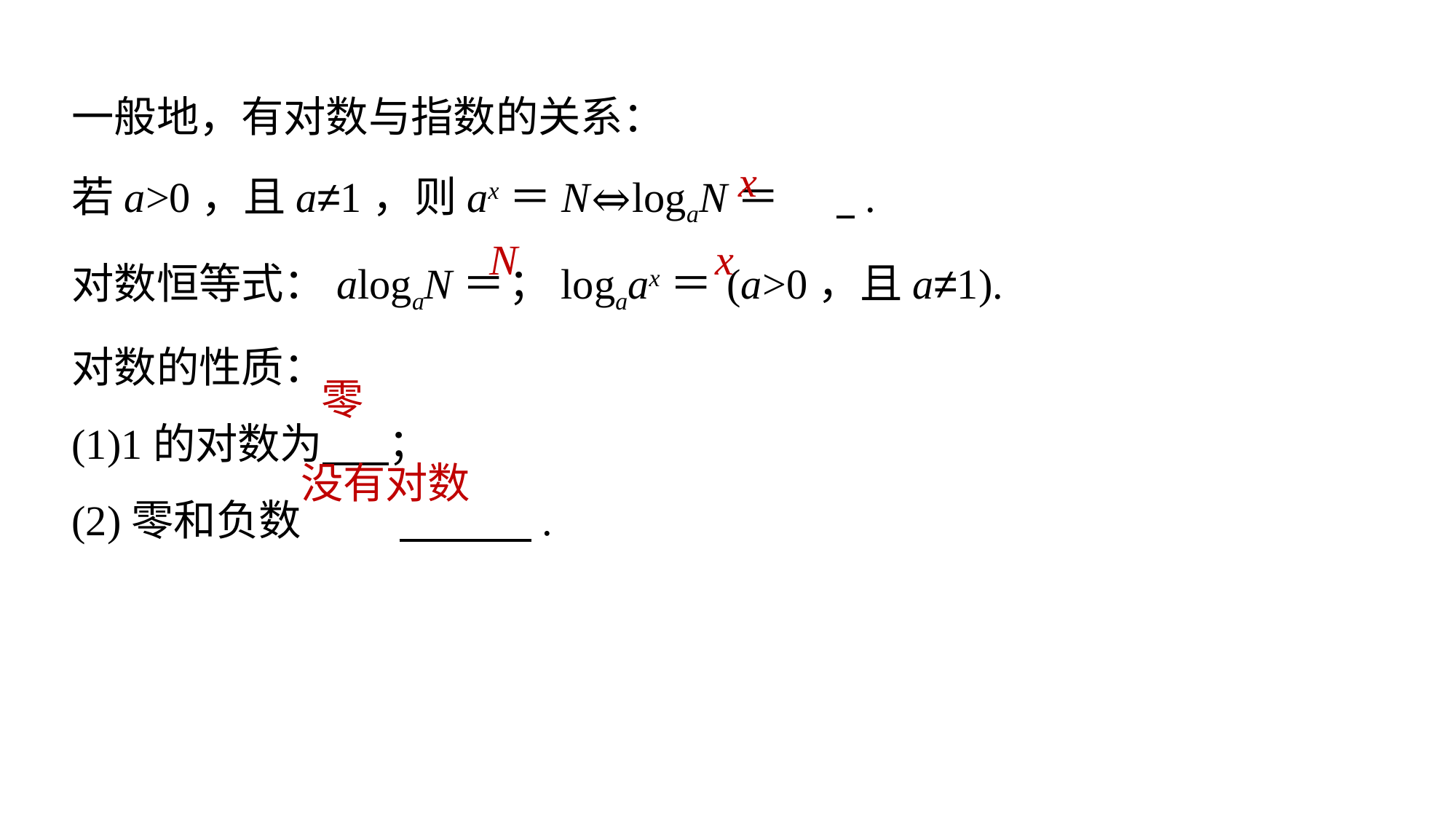

一般地，有对数与指数的关系：
若a>0，且a≠1，则ax＝N⇔logaN＝	  .
对数恒等式：alogaN＝	；logaax＝	(a>0，且a≠1).
对数的性质：
(1)1的对数为       ；
(2)零和负数	              .
x

N
x
零
没有对数